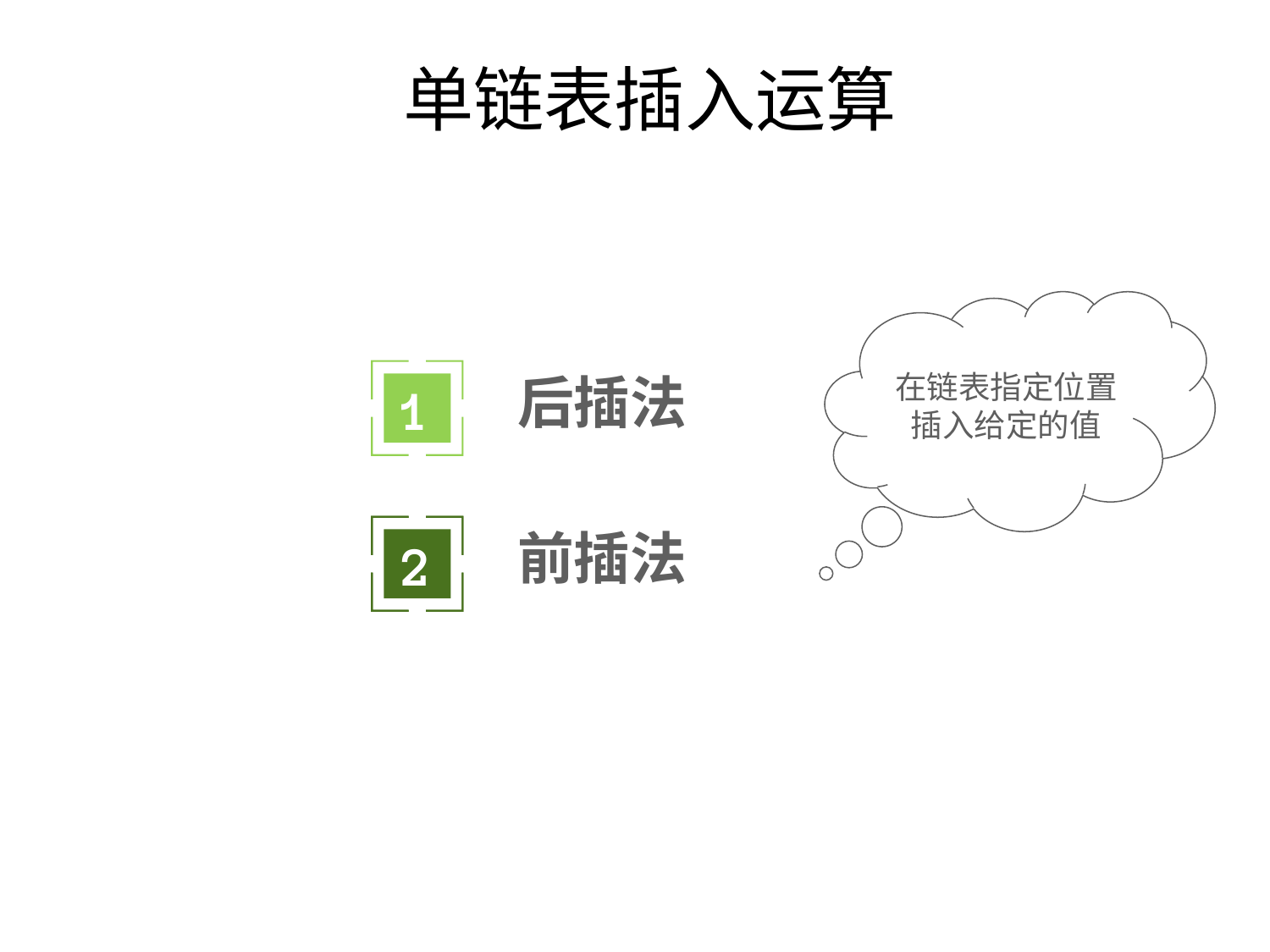

# 单链表插入运算
在链表指定位置插入给定的值

1
 后插法

2
 前插法